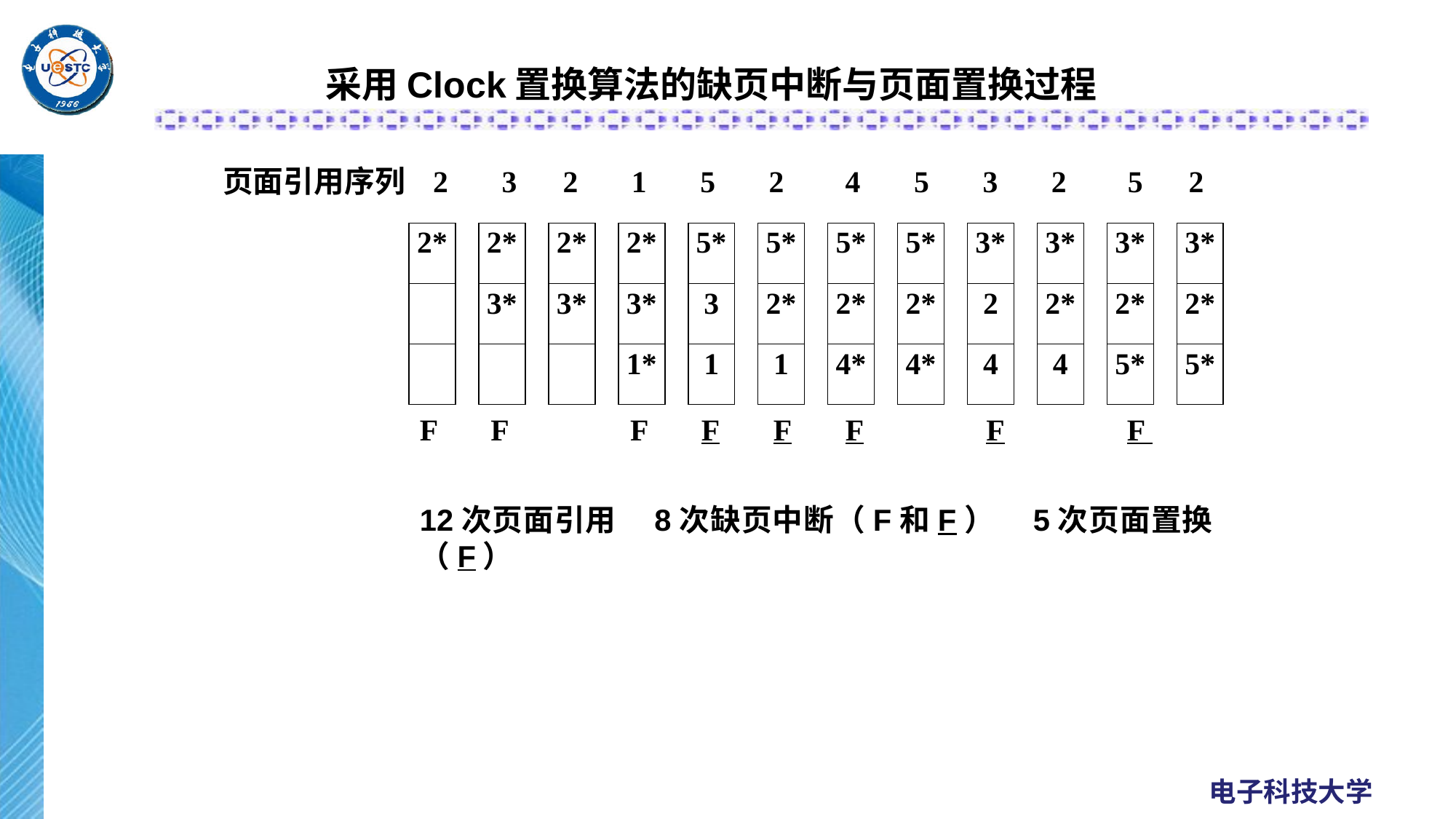

采用Clock置换算法的缺页中断与页面置换过程
页面引用序列   2       3      2       1       5       2        4       5       3       2        5      2
2*

2*
3*

2*
3*

2*
3*
1*
5*
3
1
5*
2*
1
5*
2*
4*
5*
2*
4*
3*
2
4
3*
2*
4
3*
2*
5*
3*
2*
5*
F       F                F       F       F       F                F                F
12次页面引用    8次缺页中断（F和F）    5次页面置换（F）